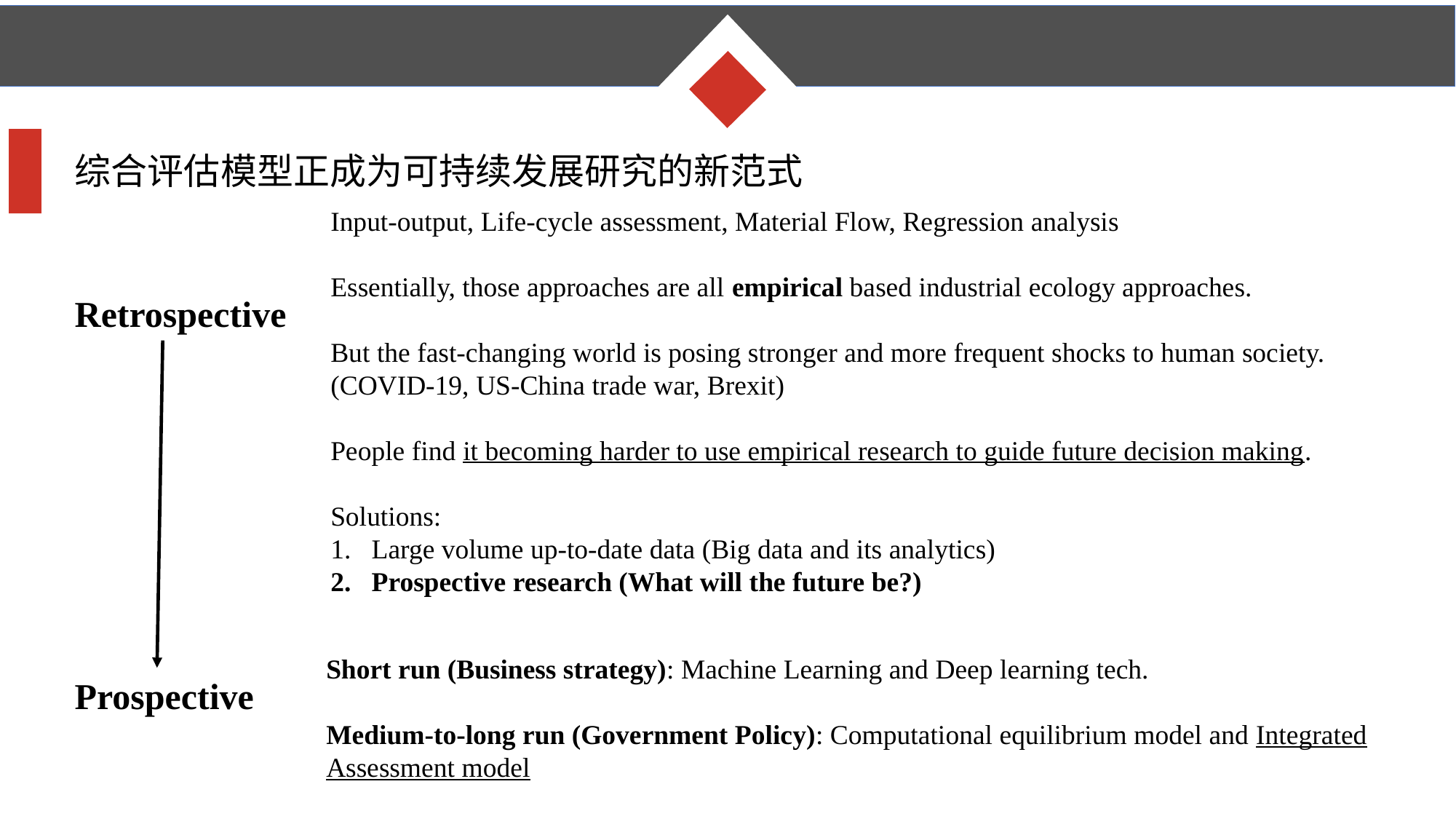

综合评估模型正成为可持续发展研究的新范式
Input-output, Life-cycle assessment, Material Flow, Regression analysis

Essentially, those approaches are all empirical based industrial ecology approaches.

But the fast-changing world is posing stronger and more frequent shocks to human society.
(COVID-19, US-China trade war, Brexit)

People find it becoming harder to use empirical research to guide future decision making.

Solutions:
Large volume up-to-date data (Big data and its analytics)
Prospective research (What will the future be?)
Retrospective
Short run (Business strategy): Machine Learning and Deep learning tech.

Medium-to-long run (Government Policy): Computational equilibrium model and Integrated Assessment model
Prospective